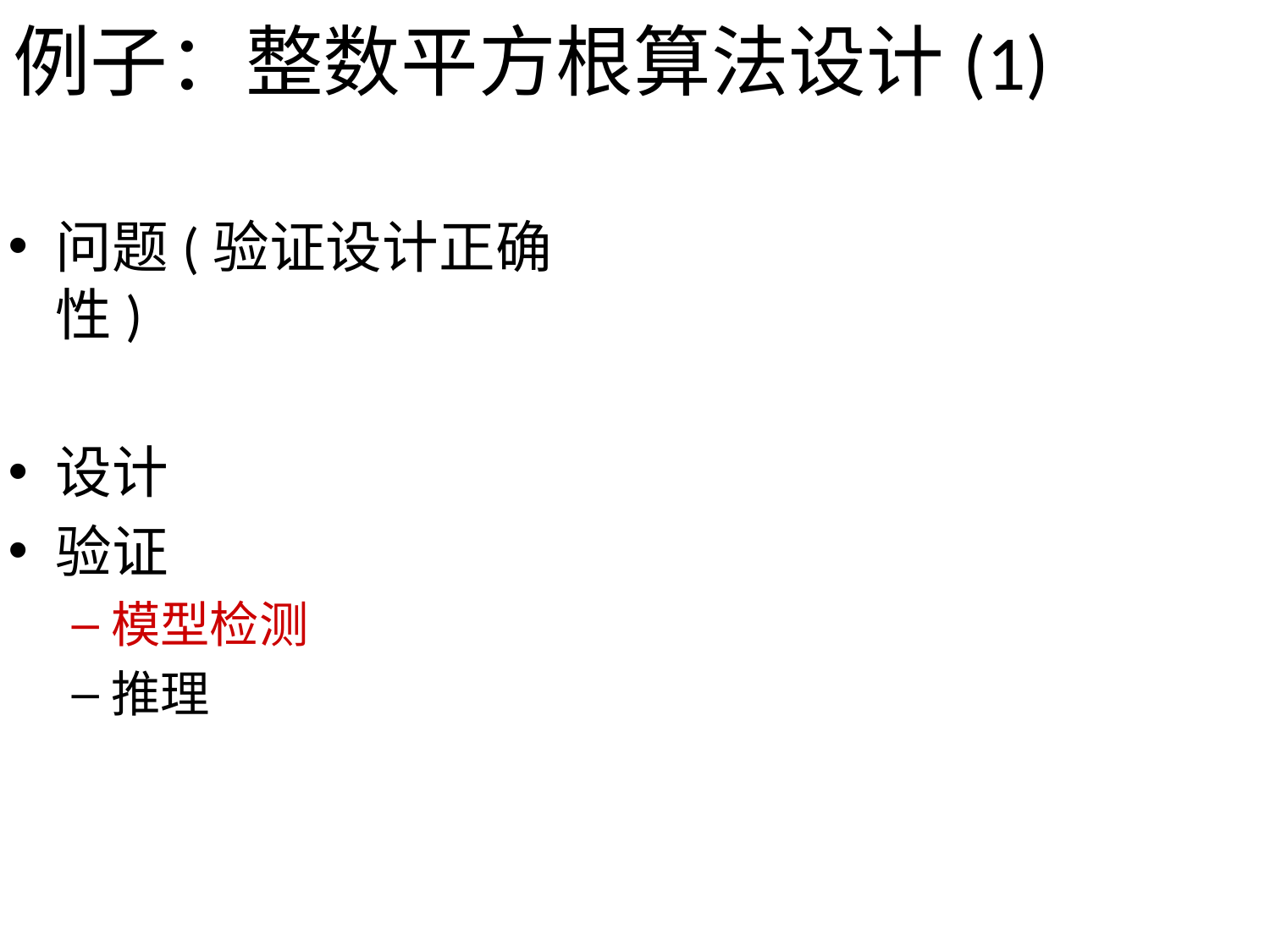

# 例子：整数平方根算法设计(1)

问题(验证设计正确性)

设计
验证
模型检测
推理